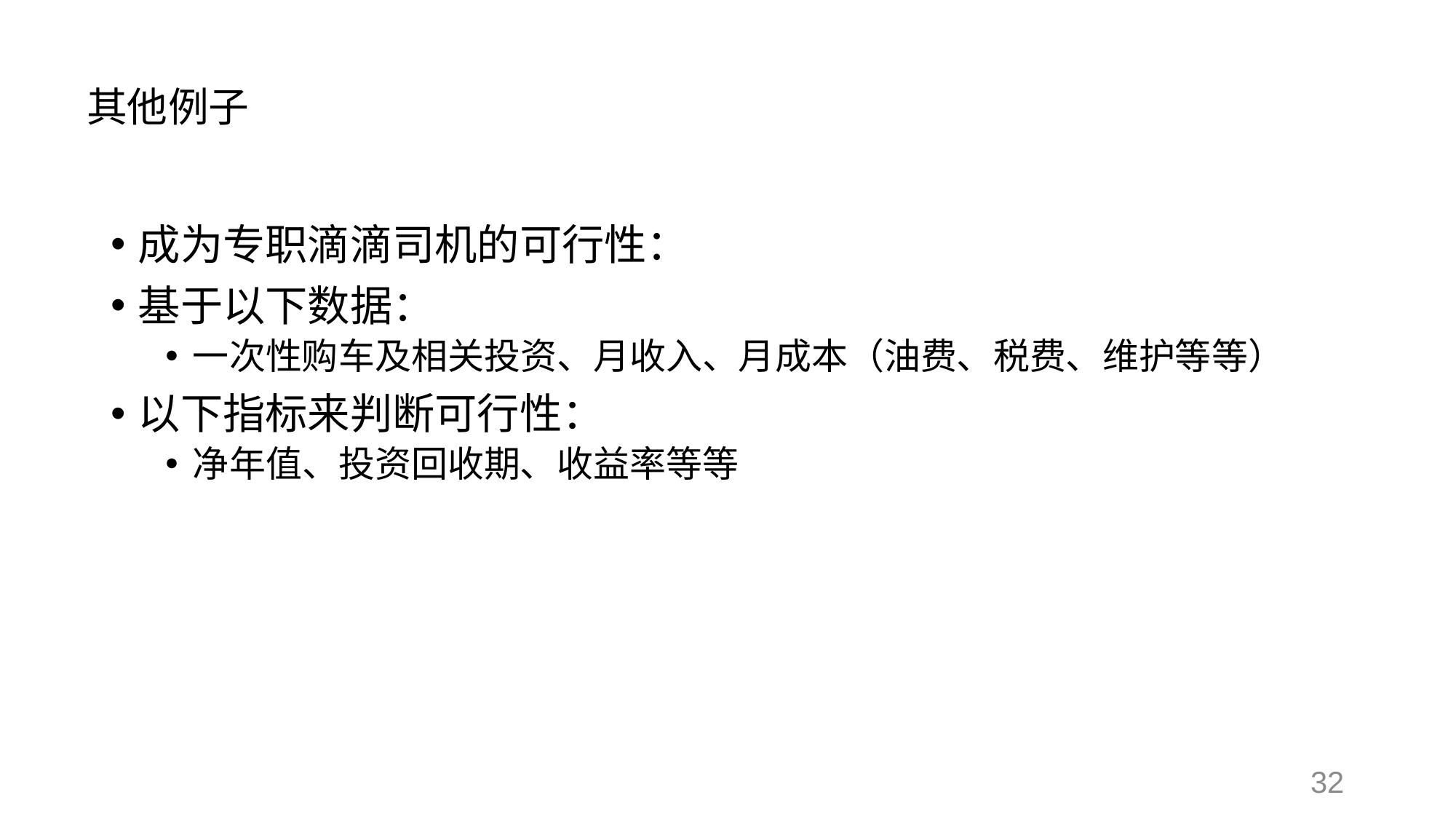

# 其他例子
成为专职滴滴司机的可行性：
基于以下数据：
一次性购车及相关投资、月收入、月成本（油费、税费、维护等等）
以下指标来判断可行性：
净年值、投资回收期、收益率等等
32